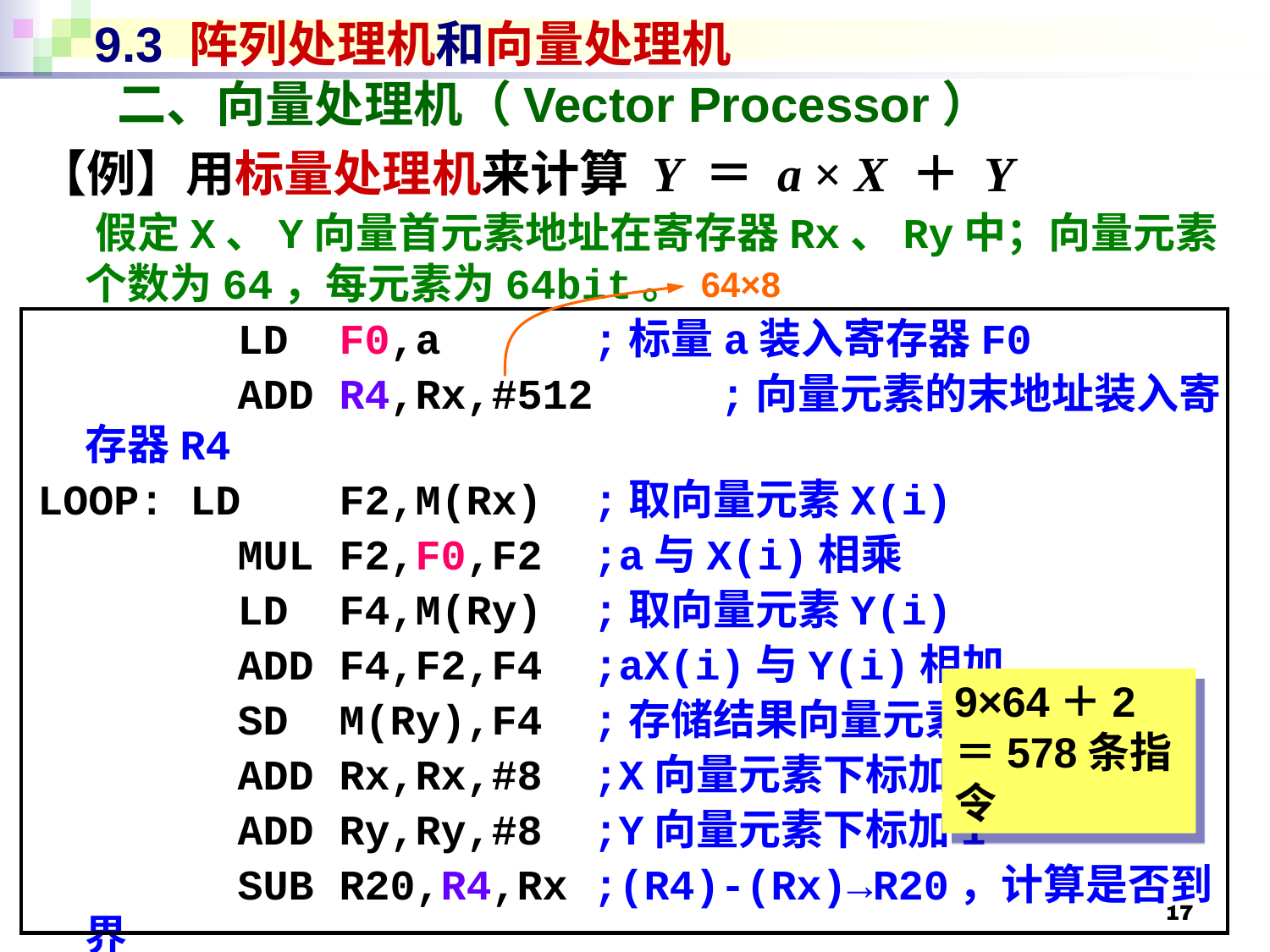

# 9.3 阵列处理机和向量处理机
二、向量处理机（Vector Processor）
【例】用标量处理机来计算 Y ＝ a × X ＋ Y
     假定X、Y向量首元素地址在寄存器Rx、Ry中；向量元素个数为64，每元素为64bit。
		 LD	F0,a		;标量a装入寄存器F0
		 ADD	R4,Rx,#512	;向量元素的末地址装入寄存器R4
LOOP: LD	F2,M(Rx)	;取向量元素X(i)
		 MUL	F2,F0,F2	;a与X(i)相乘
		 LD	F4,M(Ry)	;取向量元素Y(i)
		 ADD	F4,F2,F4	;aX(i)与Y(i)相加
		 SD	M(Ry),F4	;存储结果向量元素
		 ADD	Rx,Rx,#8	;X向量元素下标加1
		 ADD	Ry,Ry,#8	;Y向量元素下标加1
		 SUB	R20,R4,Rx	;(R4)-(Rx)→R20，计算是否到界
		 BNZ	R20,LOOP	;若循环未结束，转LOOP
64×8

9×64＋2＝578条指令
17